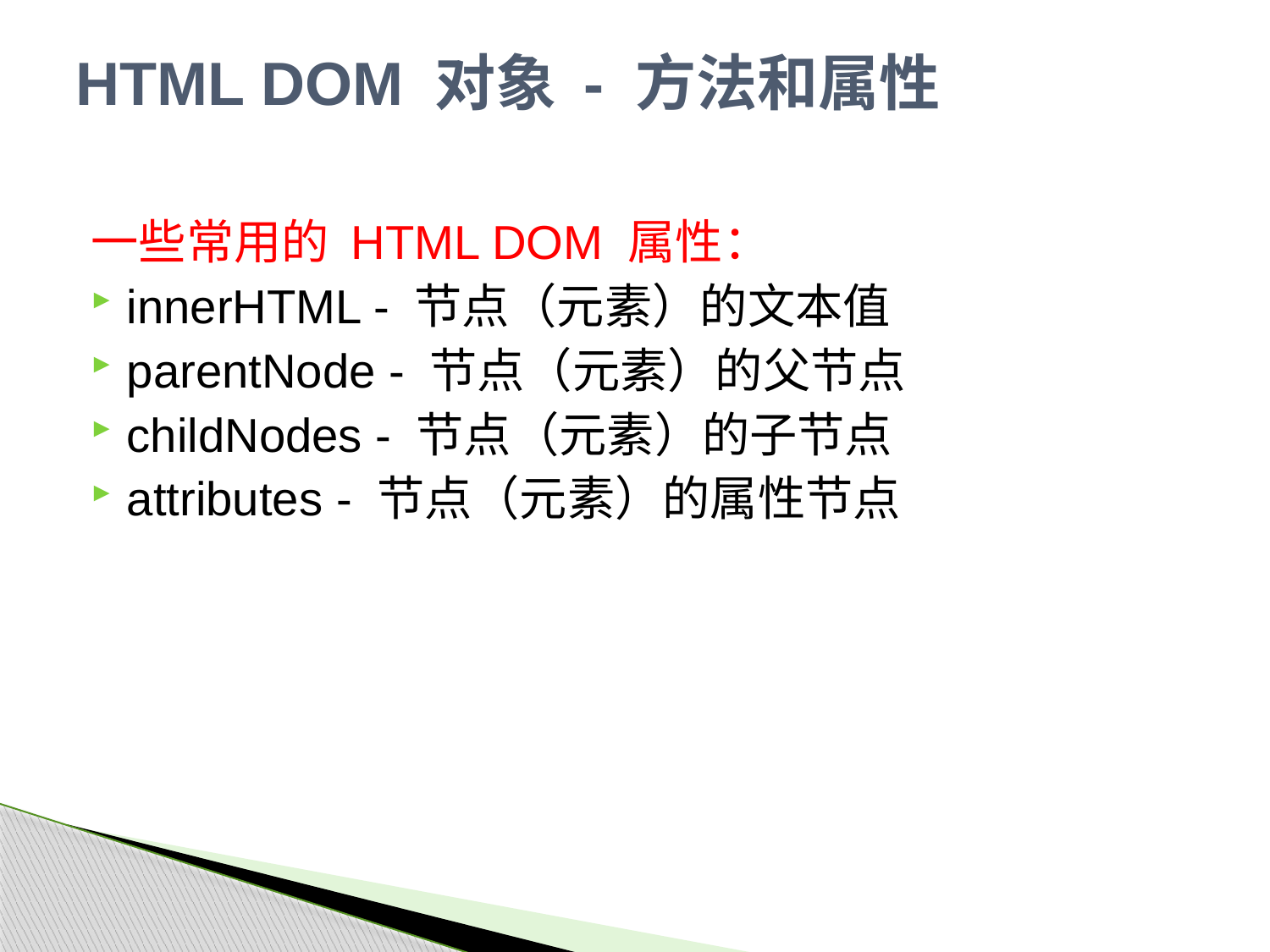

# HTML DOM 对象 - 方法和属性
一些常用的 HTML DOM 属性：
innerHTML - 节点（元素）的文本值
parentNode - 节点（元素）的父节点
childNodes - 节点（元素）的子节点
attributes - 节点（元素）的属性节点